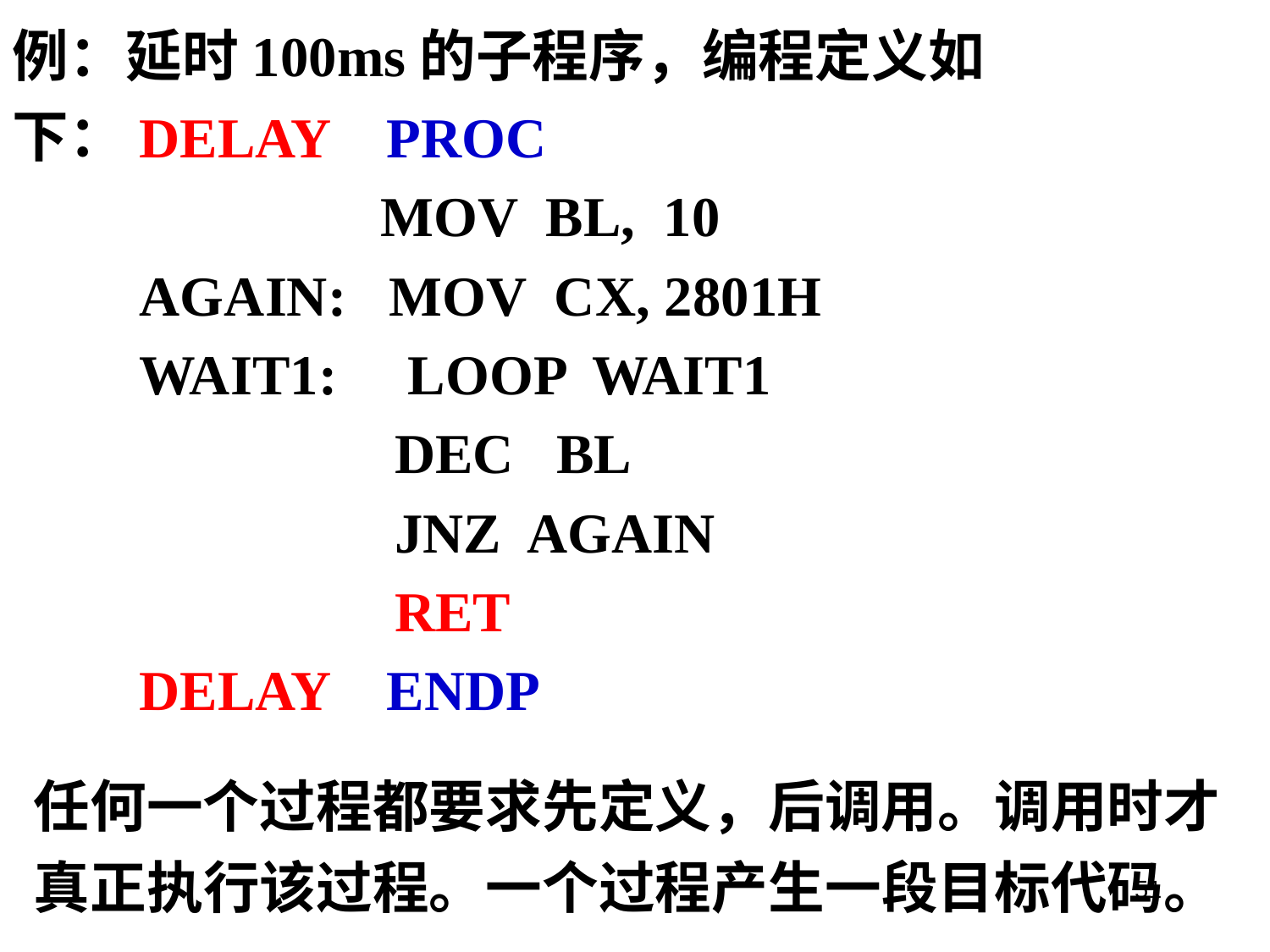

例：延时100ms的子程序，编程定义如下：
DELAY    PROC
                 MOV  BL,  10
AGAIN:   MOV  CX, 2801H
WAIT1:     LOOP  WAIT1
                  DEC   BL
                  JNZ  AGAIN
                  RET
DELAY    ENDP
任何一个过程都要求先定义，后调用。调用时才真正执行该过程。一个过程产生一段目标代码。
51